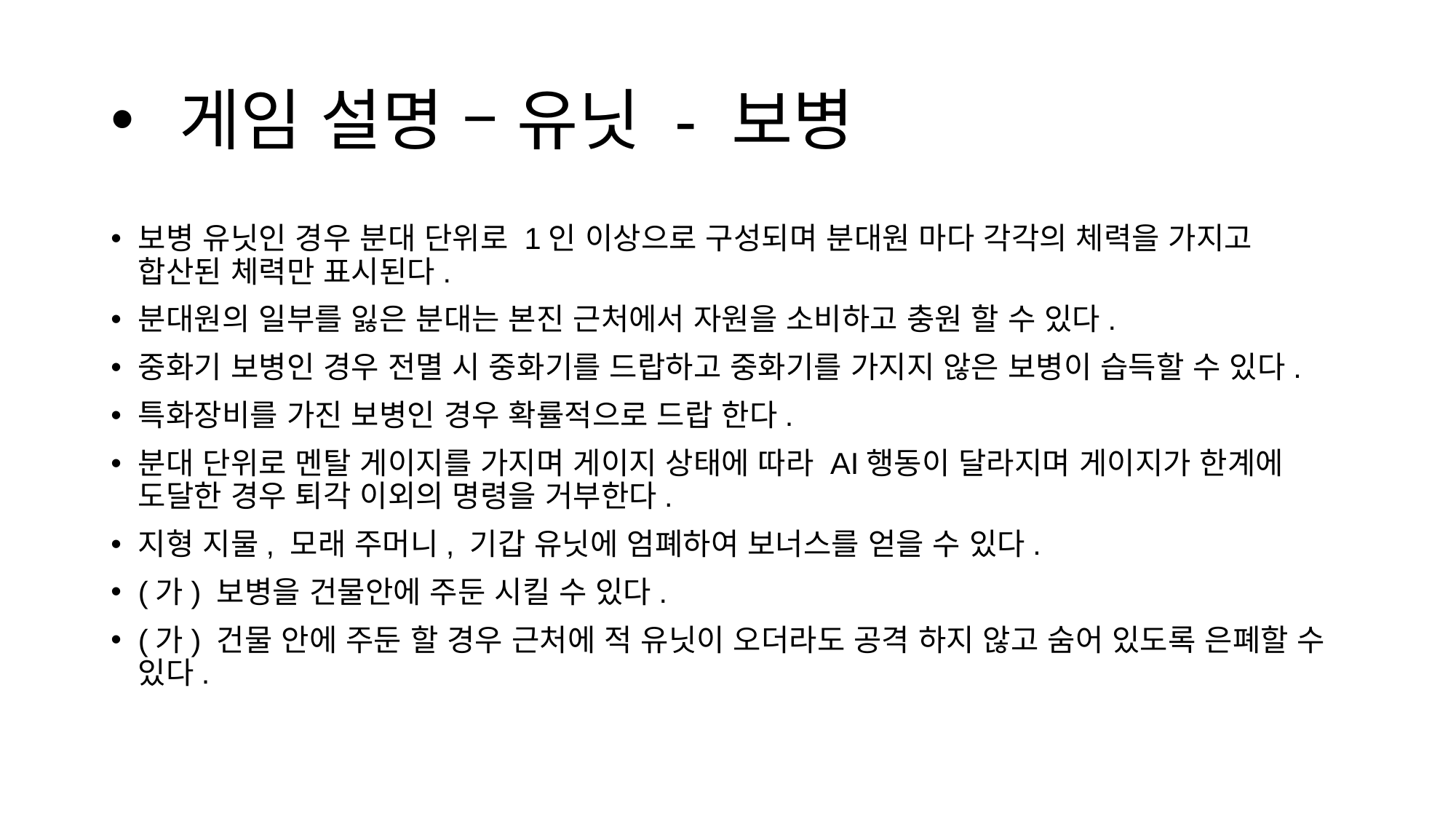

# 게임 설명 – 유닛 - 보병
보병 유닛인 경우 분대 단위로 1인 이상으로 구성되며 분대원 마다 각각의 체력을 가지고 합산된 체력만 표시된다.
분대원의 일부를 잃은 분대는 본진 근처에서 자원을 소비하고 충원 할 수 있다.
중화기 보병인 경우 전멸 시 중화기를 드랍하고 중화기를 가지지 않은 보병이 습득할 수 있다.
특화장비를 가진 보병인 경우 확률적으로 드랍 한다.
분대 단위로 멘탈 게이지를 가지며 게이지 상태에 따라 AI행동이 달라지며 게이지가 한계에 도달한 경우 퇴각 이외의 명령을 거부한다.
지형 지물, 모래 주머니, 기갑 유닛에 엄폐하여 보너스를 얻을 수 있다.
(가) 보병을 건물안에 주둔 시킬 수 있다.
(가) 건물 안에 주둔 할 경우 근처에 적 유닛이 오더라도 공격 하지 않고 숨어 있도록 은폐할 수 있다.